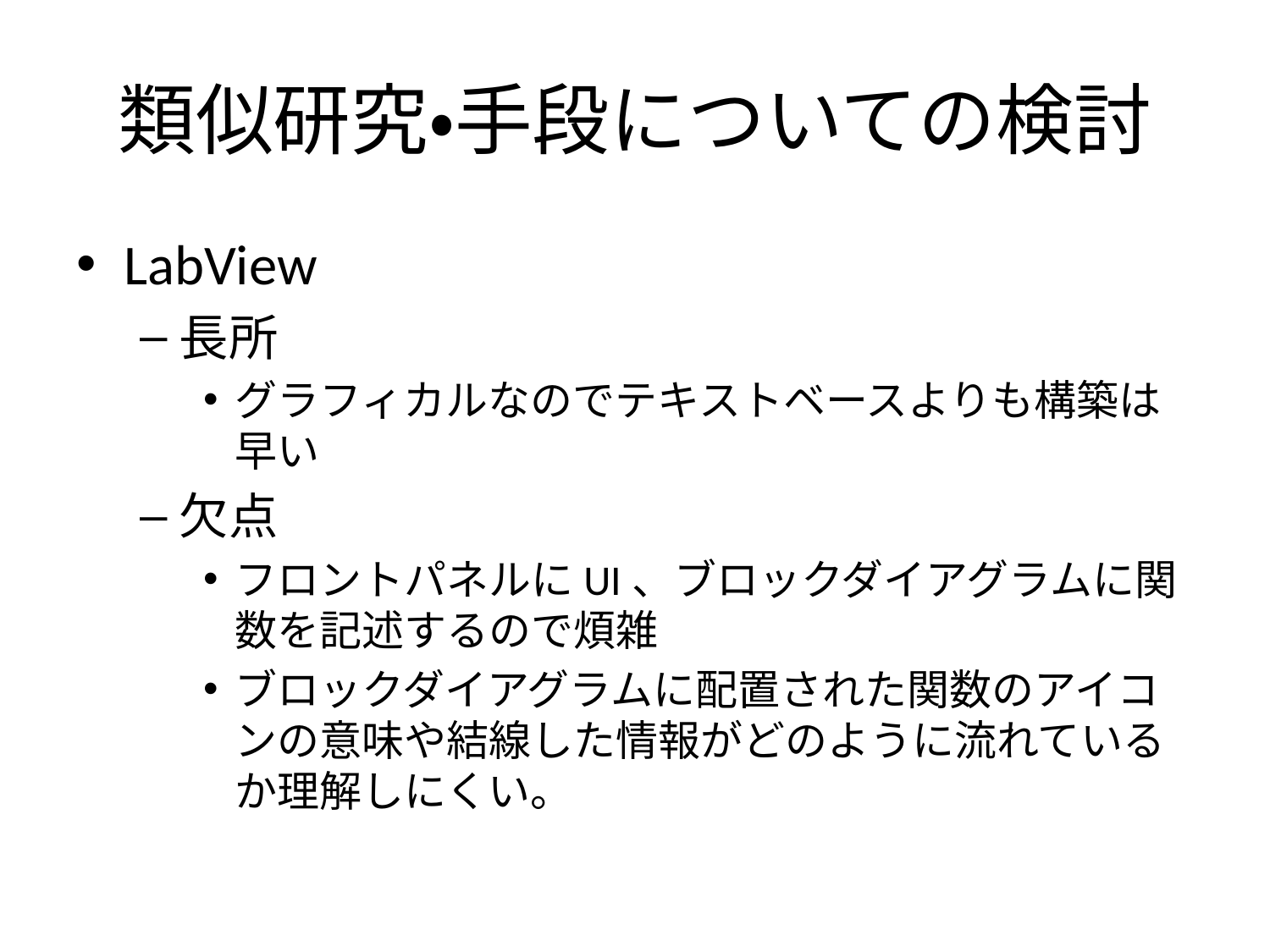

# 類似研究・手段についての検討
LabView
長所
グラフィカルなのでテキストベースよりも構築は早い
欠点
フロントパネルにUI、ブロックダイアグラムに関数を記述するので煩雑
ブロックダイアグラムに配置された関数のアイコンの意味や結線した情報がどのように流れているか理解しにくい。